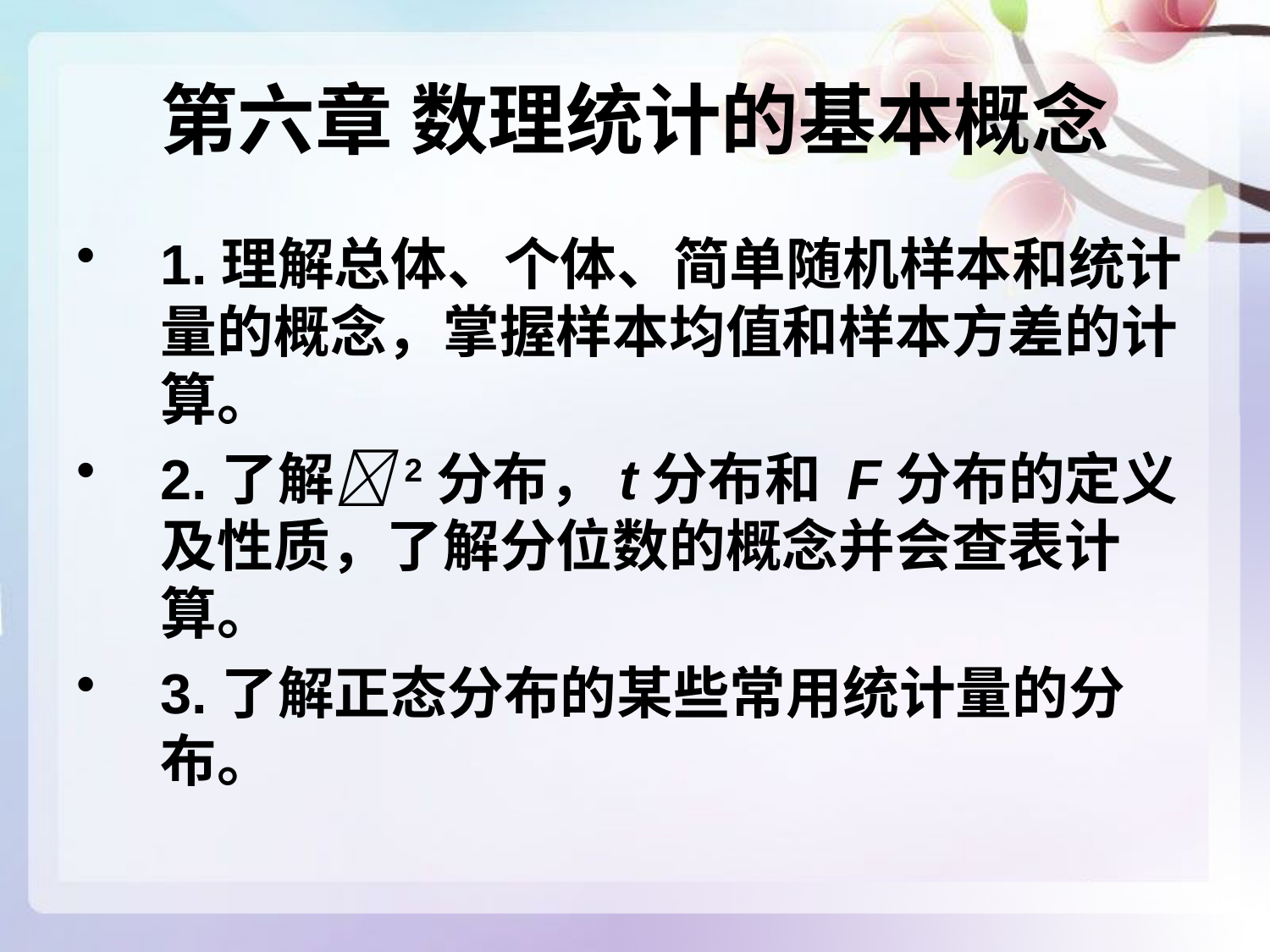

# 第六章 数理统计的基本概念
1.理解总体、个体、简单随机样本和统计量的概念，掌握样本均值和样本方差的计算。
2.了解χ2分布，t分布和 F分布的定义及性质，了解分位数的概念并会查表计算。
3.了解正态分布的某些常用统计量的分布。